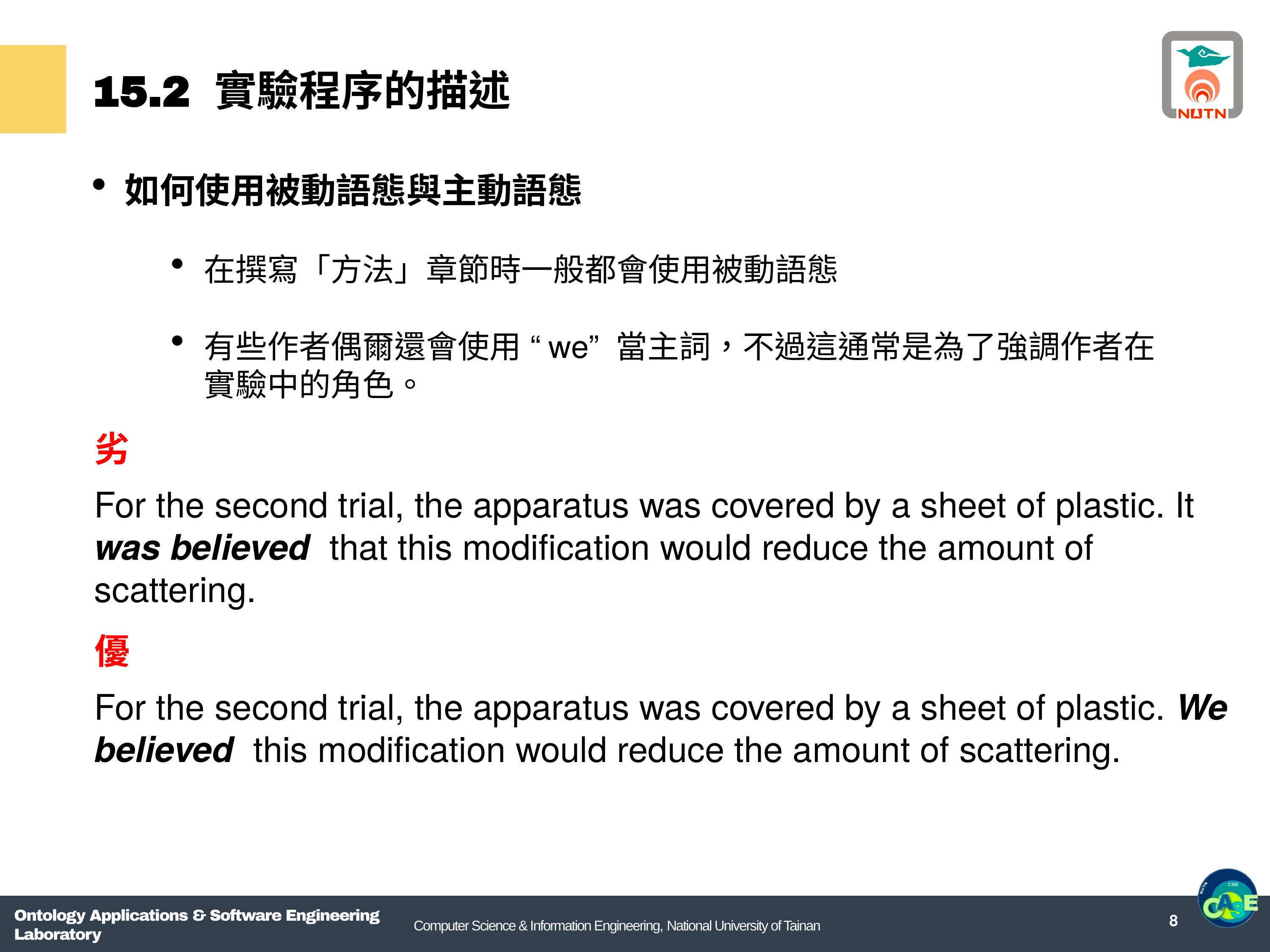

# 15.2 實驗程序的描述
如何使用被動語態與主動語態
在撰寫「方法」章節時一般都會使用被動語態
有些作者偶爾還會使用 “we” 當主詞，不過這通常是為了強調作者在實驗中的角色。

劣
For the second trial, the apparatus was covered by a sheet of plastic. It was believed  that this modification would reduce the amount of scattering.
優
For the second trial, the apparatus was covered by a sheet of plastic. We believed  this modification would reduce the amount of scattering.
8